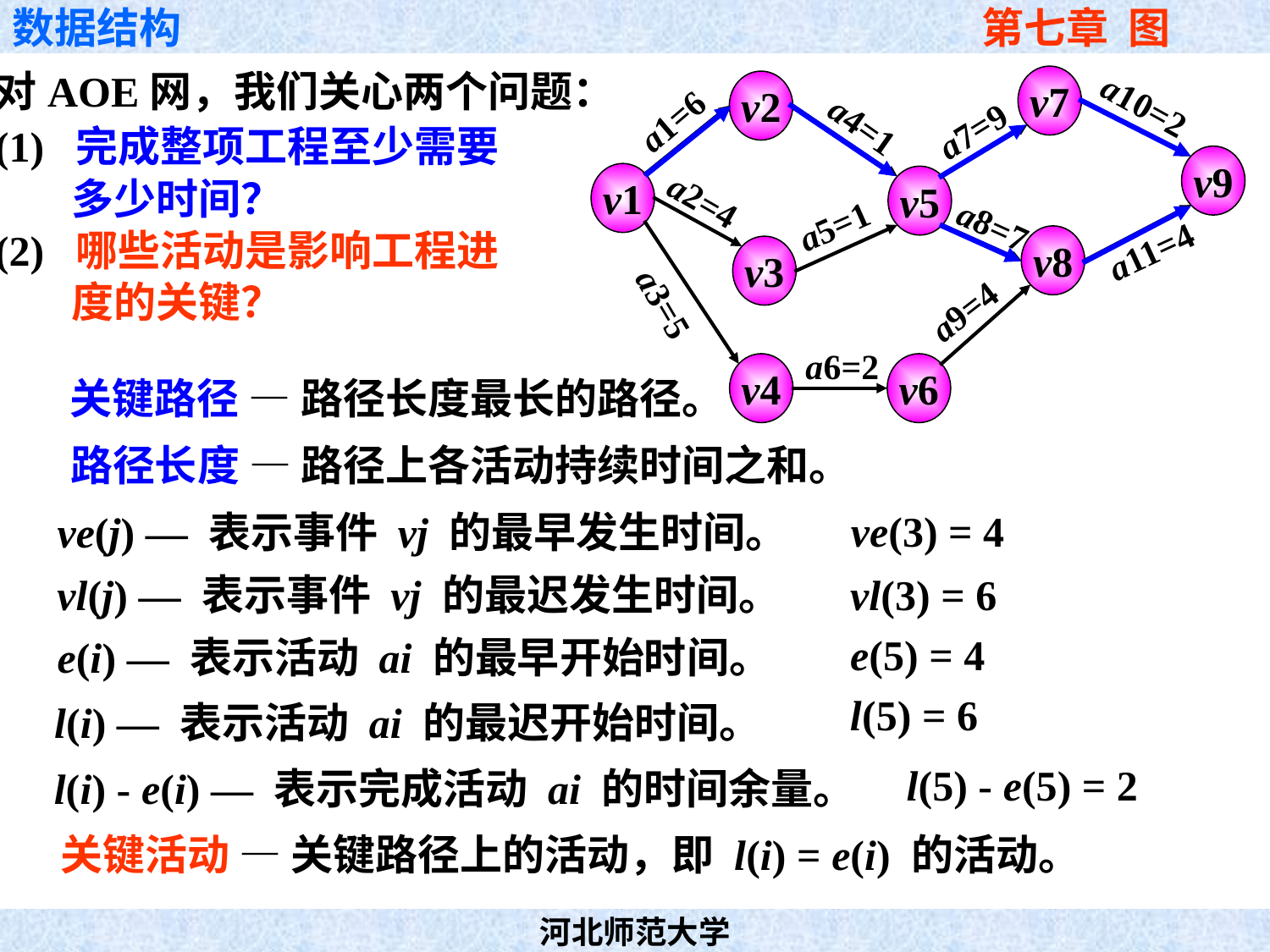

v7
v2
a10=2
a1=6
a4=1
a7=9
v9
v1
v5
a2=4
a5=1
a8=7
a11=4
v8
v3
a3=5
a9=4
a6=2
v4
v6
对AOE网，我们关心两个问题：
(1)  完成整项工程至少需要
       多少时间？
(2)  哪些活动是影响工程进
       度的关键？
关键路径 — 路径长度最长的路径。
路径长度 — 路径上各活动持续时间之和。
ve(3) = 4
ve(j) — 表示事件 vj 的最早发生时间。
vl(j) — 表示事件 vj 的最迟发生时间。
vl(3) = 6
e(i) — 表示活动 ai 的最早开始时间。
e(5) = 4
l(5) = 6
l(i) — 表示活动 ai 的最迟开始时间。
l(i) - e(i) — 表示完成活动 ai 的时间余量。
l(5) - e(5) = 2
关键活动 — 关键路径上的活动，即 l(i) = e(i) 的活动。